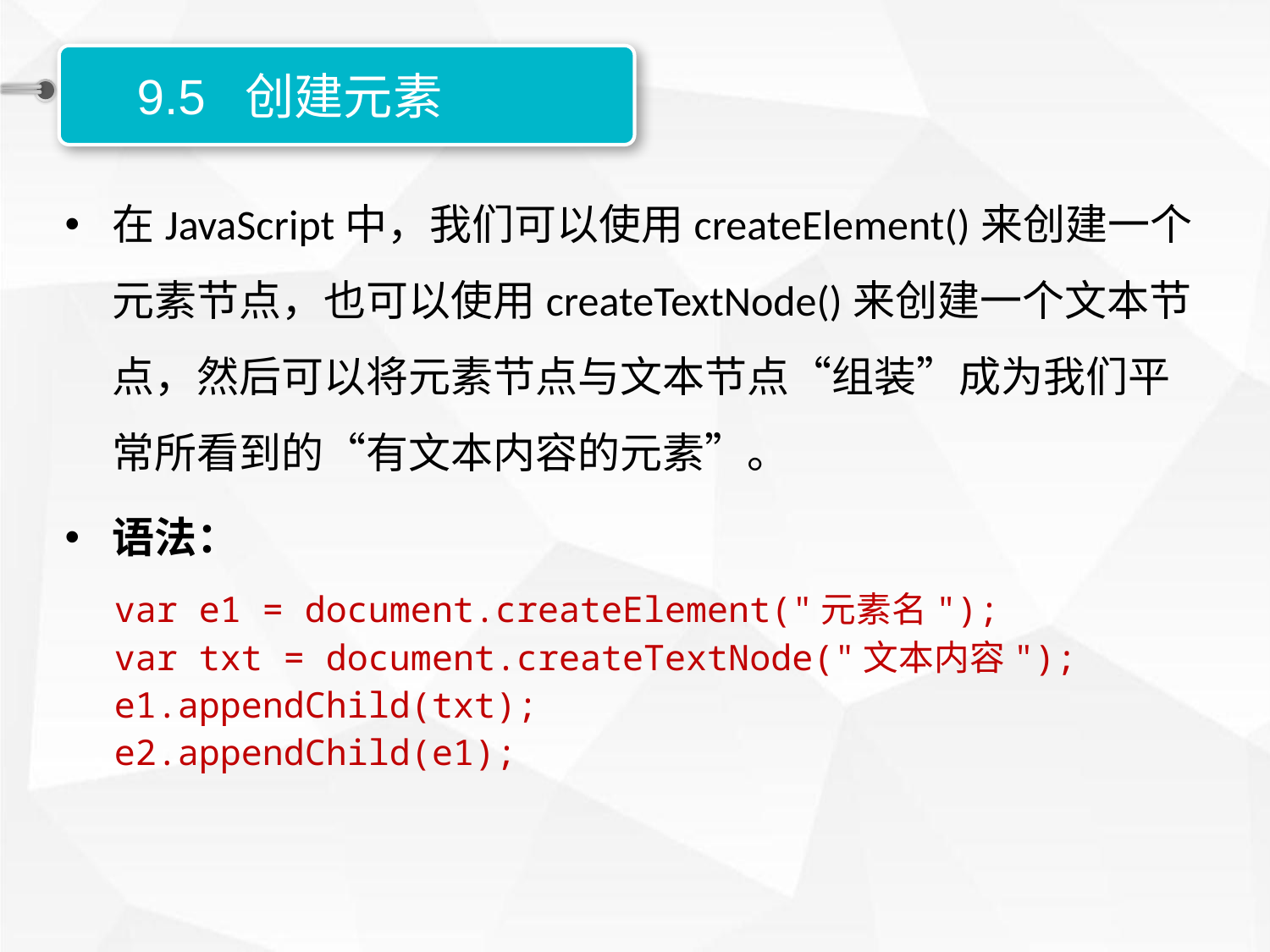

9.5  创建元素

在JavaScript中，我们可以使用createElement()来创建一个元素节点，也可以使用createTextNode()来创建一个文本节点，然后可以将元素节点与文本节点“组装”成为我们平常所看到的“有文本内容的元素”。
语法：
var e1 = document.createElement("元素名");
var txt = document.createTextNode("文本内容");
e1.appendChild(txt);
e2.appendChild(e1);